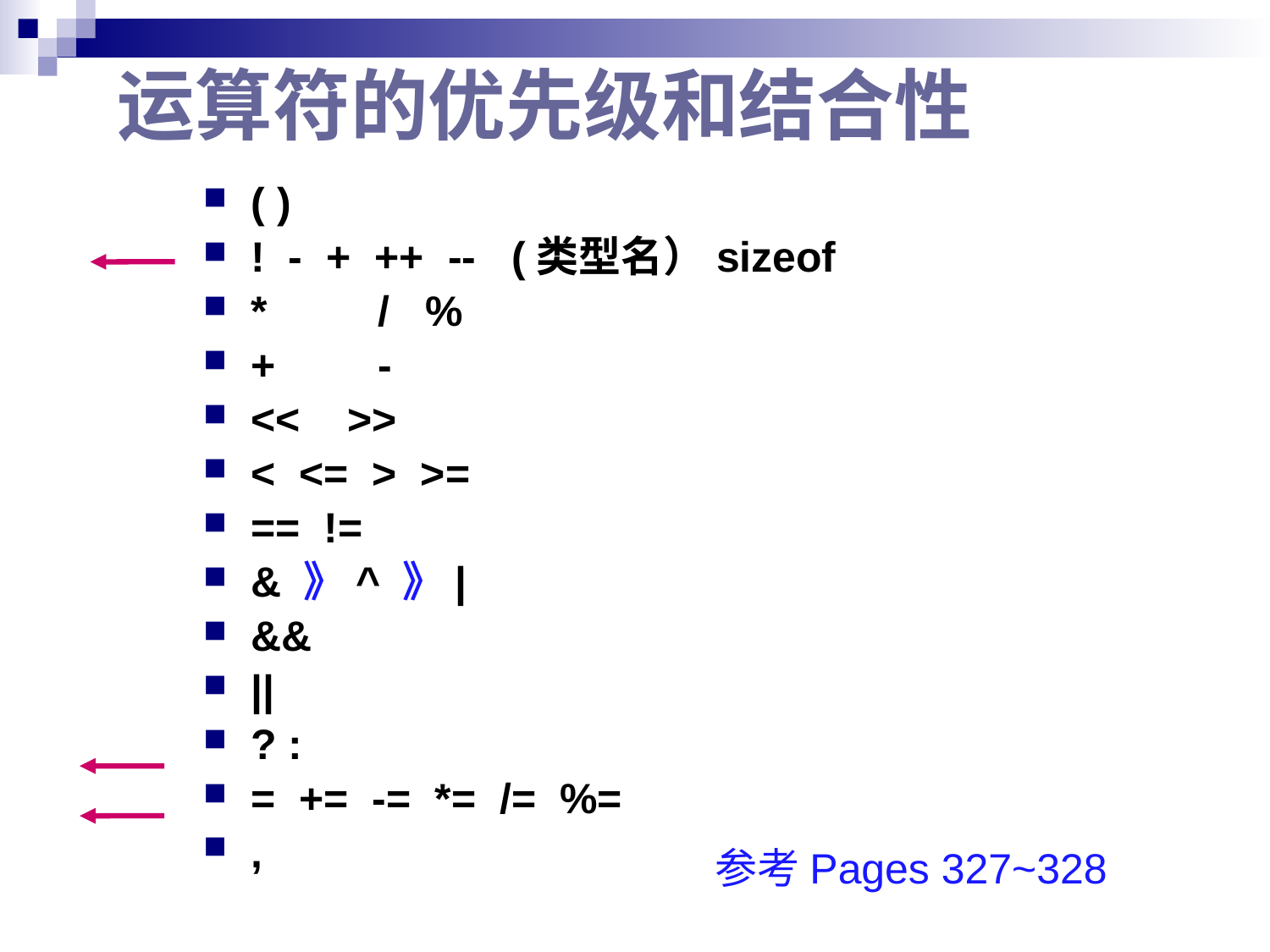

# 运算符的优先级和结合性
( )
!  -  +  ++  --   (类型名）sizeof
* 	/   %
+	-
<<    >>
<  <=  >  >=
==  !=
& 》^ 》|
&&
||
? :
=  +=  -=  *=  /=  %=
,

参考Pages 327~328